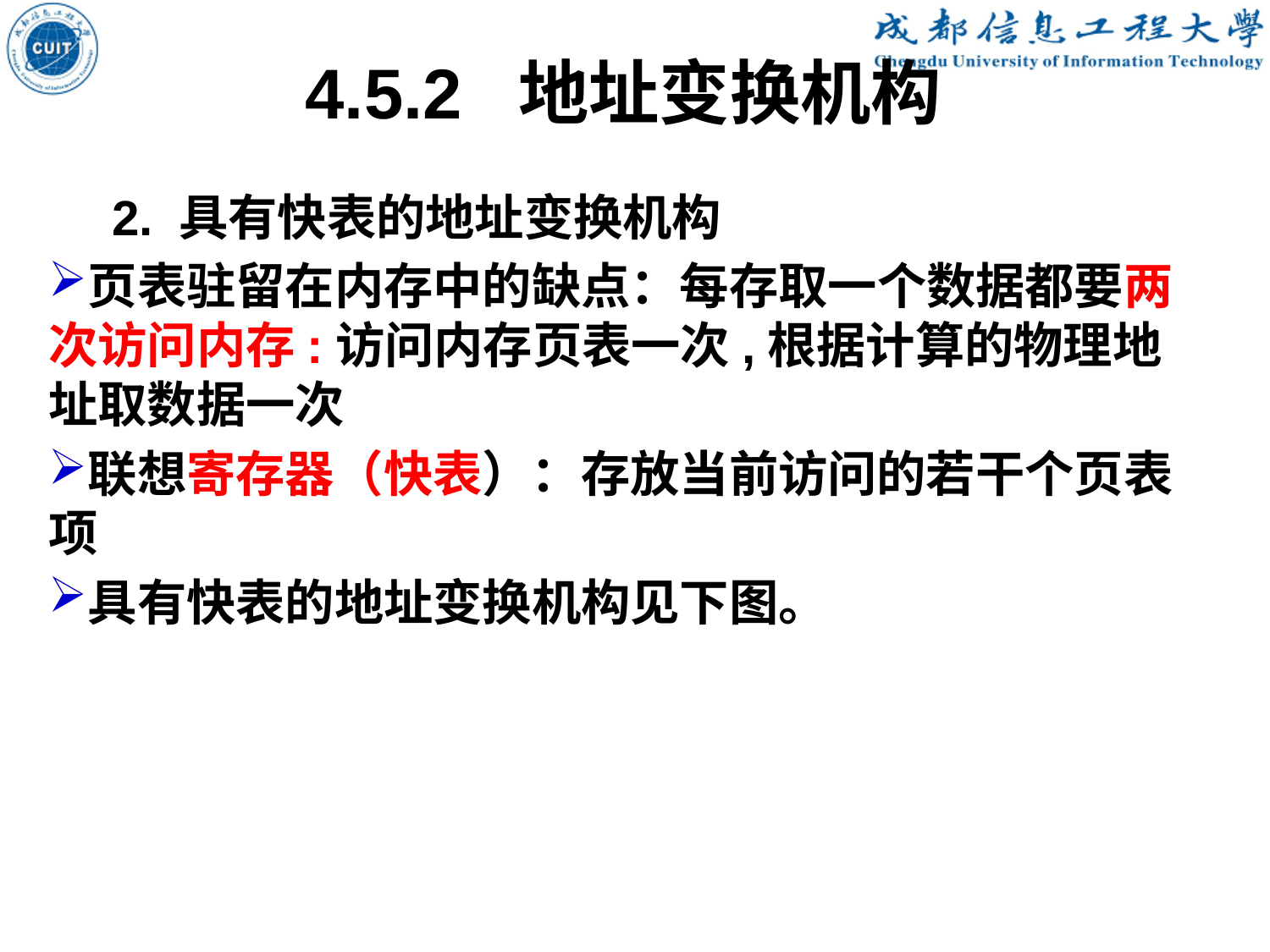

4.5.2  地址变换机构
2. 具有快表的地址变换机构
页表驻留在内存中的缺点：每存取一个数据都要两次访问内存:访问内存页表一次,根据计算的物理地址取数据一次
联想寄存器（快表）：存放当前访问的若干个页表项
具有快表的地址变换机构见下图。